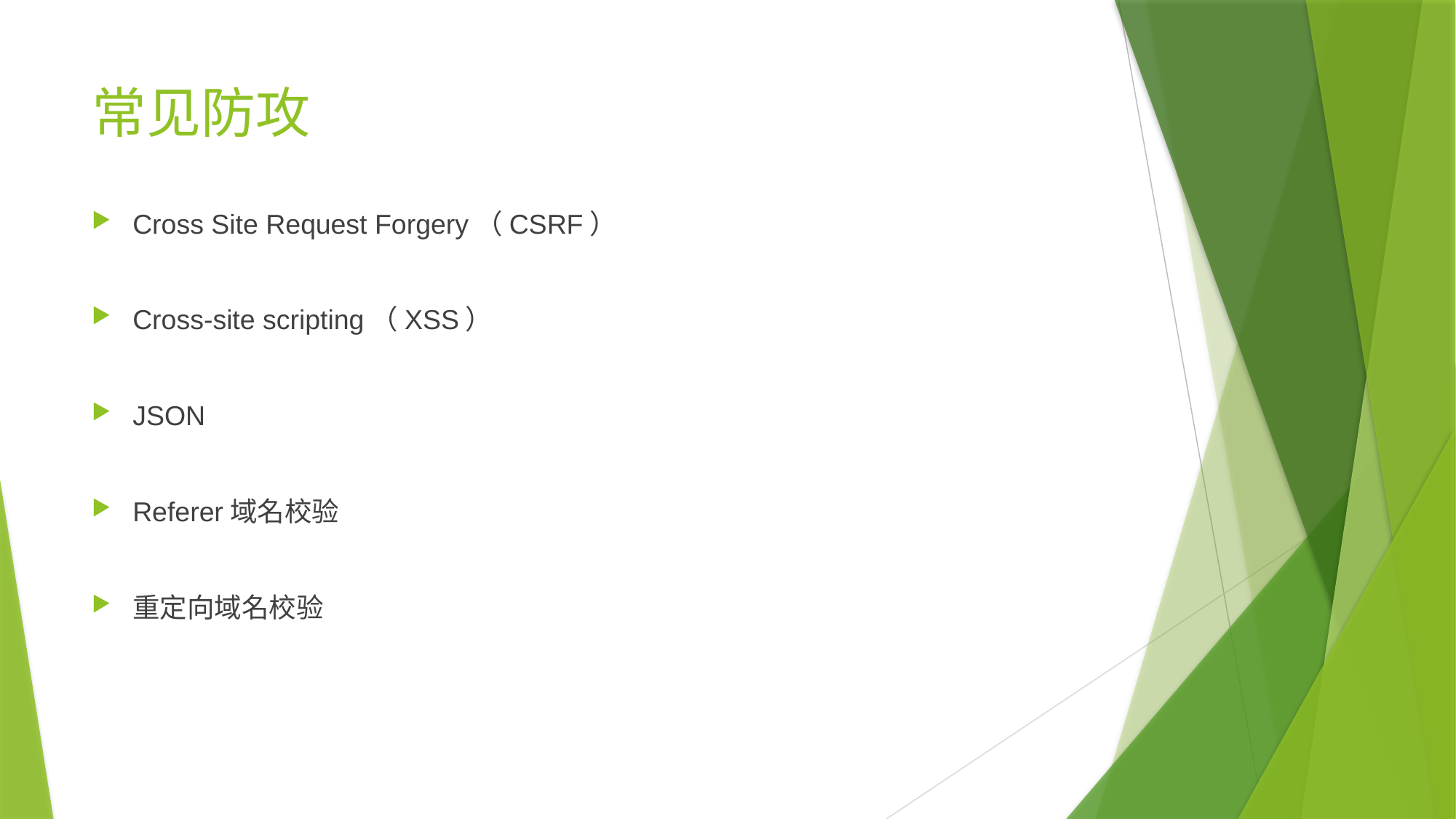

# 常见防攻
Cross Site Request Forgery（CSRF）

Cross-site scripting（XSS）

JSON

Referer域名校验

重定向域名校验